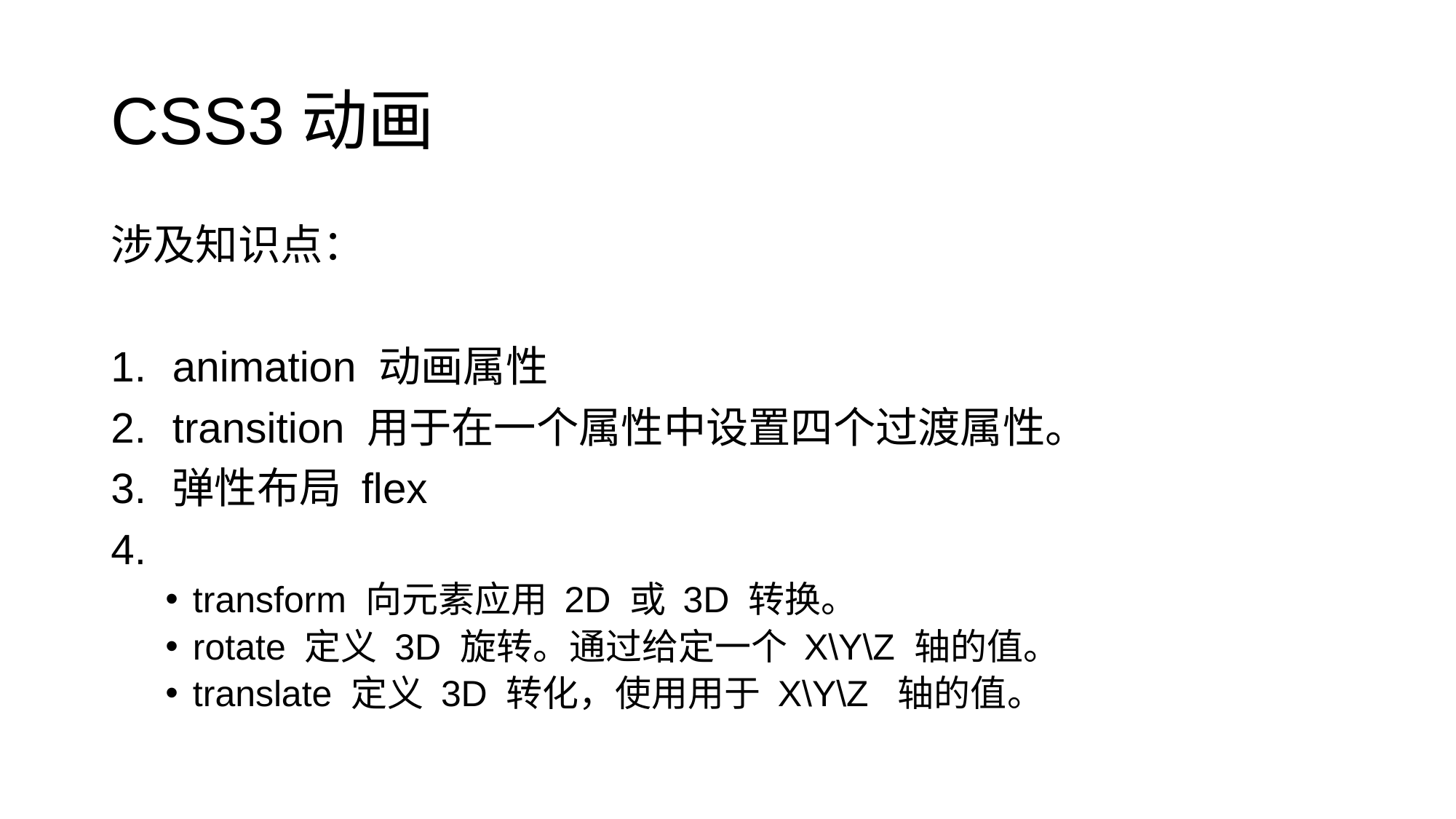

# CSS3动画
涉及知识点：

animation 动画属性
transition 用于在一个属性中设置四个过渡属性。
弹性布局 flex

transform 向元素应用 2D 或 3D 转换。
rotate 定义 3D 旋转。通过给定一个 X\Y\Z 轴的值。
translate 定义 3D 转化，使用用于 X\Y\Z  轴的值。